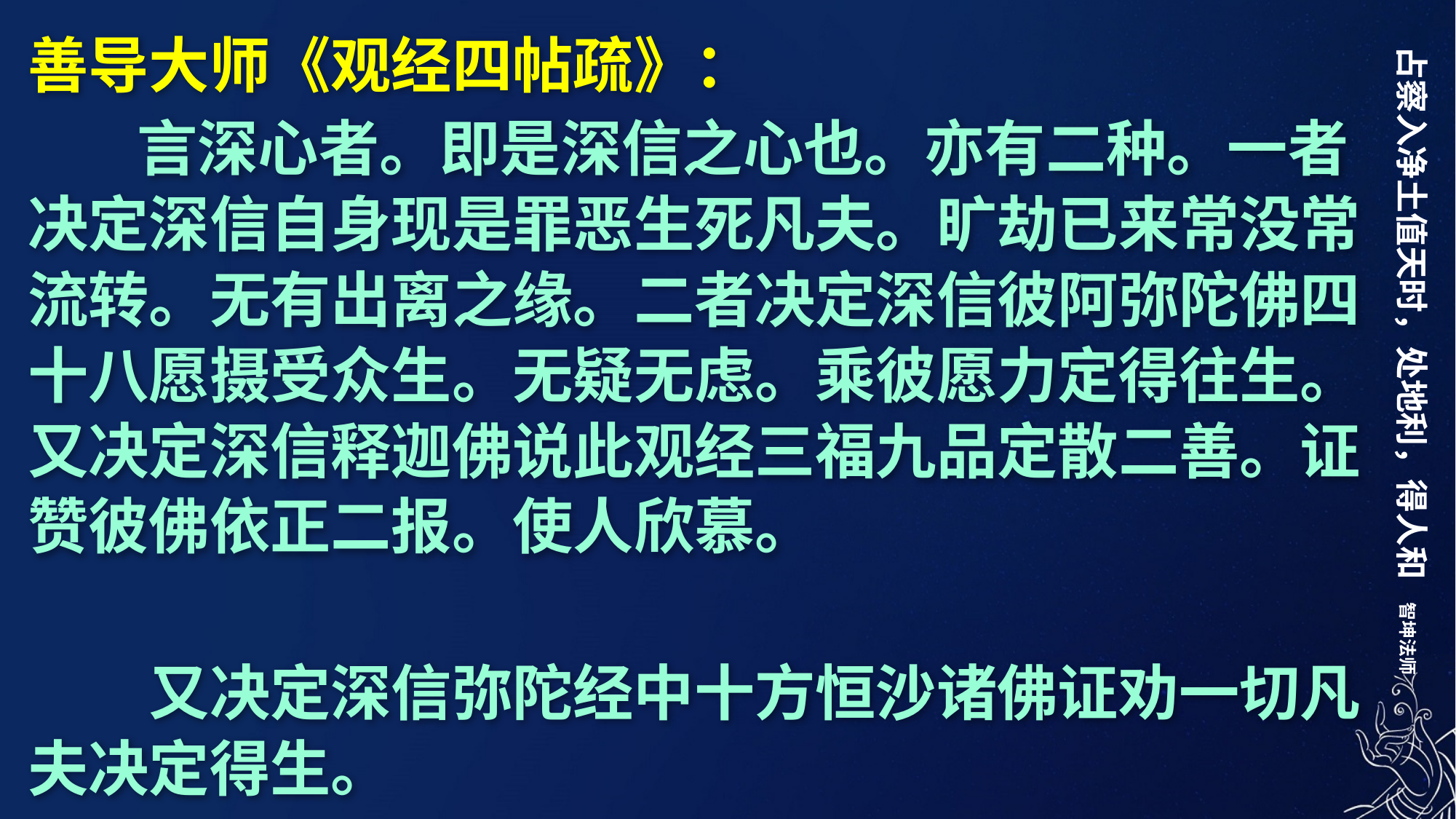

善导大师《观经四帖疏》：
	言深心者。即是深信之心也。亦有二种。一者决定深信自身现是罪恶生死凡夫。旷劫已来常没常流转。无有出离之缘。二者决定深信彼阿弥陀佛四十八愿摄受众生。无疑无虑。乘彼愿力定得往生。又决定深信释迦佛说此观经三福九品定散二善。证赞彼佛依正二报。使人欣慕。

　　又决定深信弥陀经中十方恒沙诸佛证劝一切凡夫决定得生。